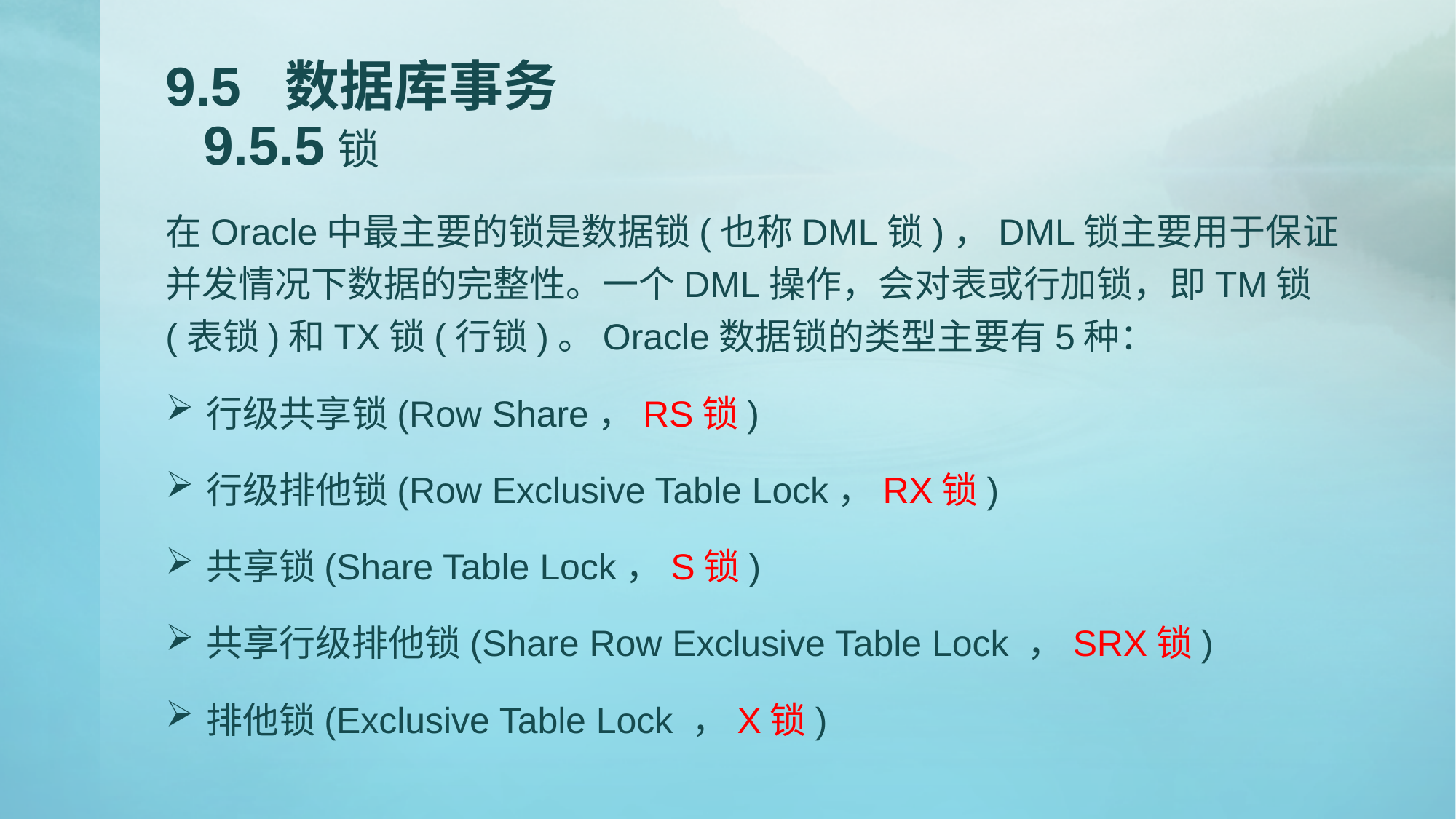

# 9.5  数据库事务 9.5.5锁
在Oracle中最主要的锁是数据锁(也称DML锁)，DML锁主要用于保证并发情况下数据的完整性。一个DML操作，会对表或行加锁，即TM锁(表锁)和TX锁(行锁)。Oracle数据锁的类型主要有5种：
行级共享锁(Row Share，RS锁)
行级排他锁(Row Exclusive Table Lock，RX锁)
共享锁(Share Table Lock，S锁)
共享行级排他锁(Share Row Exclusive Table Lock ，SRX锁)
排他锁(Exclusive Table Lock ，X锁)